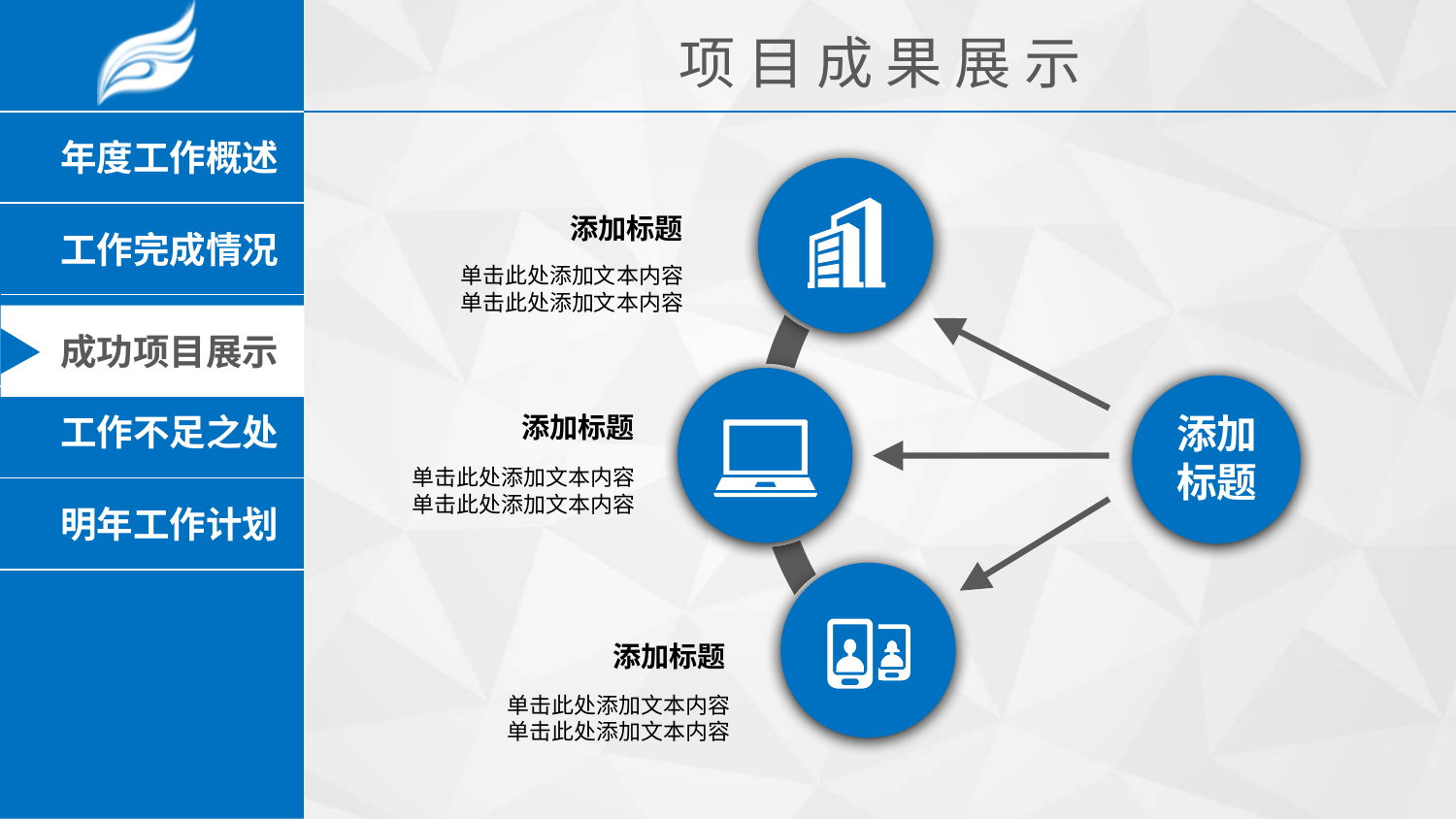

项 目 成 果 展 示

添加标题
单击此处添加文本内容
单击此处添加文本内容

添加
标题
添加标题

单击此处添加文本内容
单击此处添加文本内容

添加标题
单击此处添加文本内容
单击此处添加文本内容